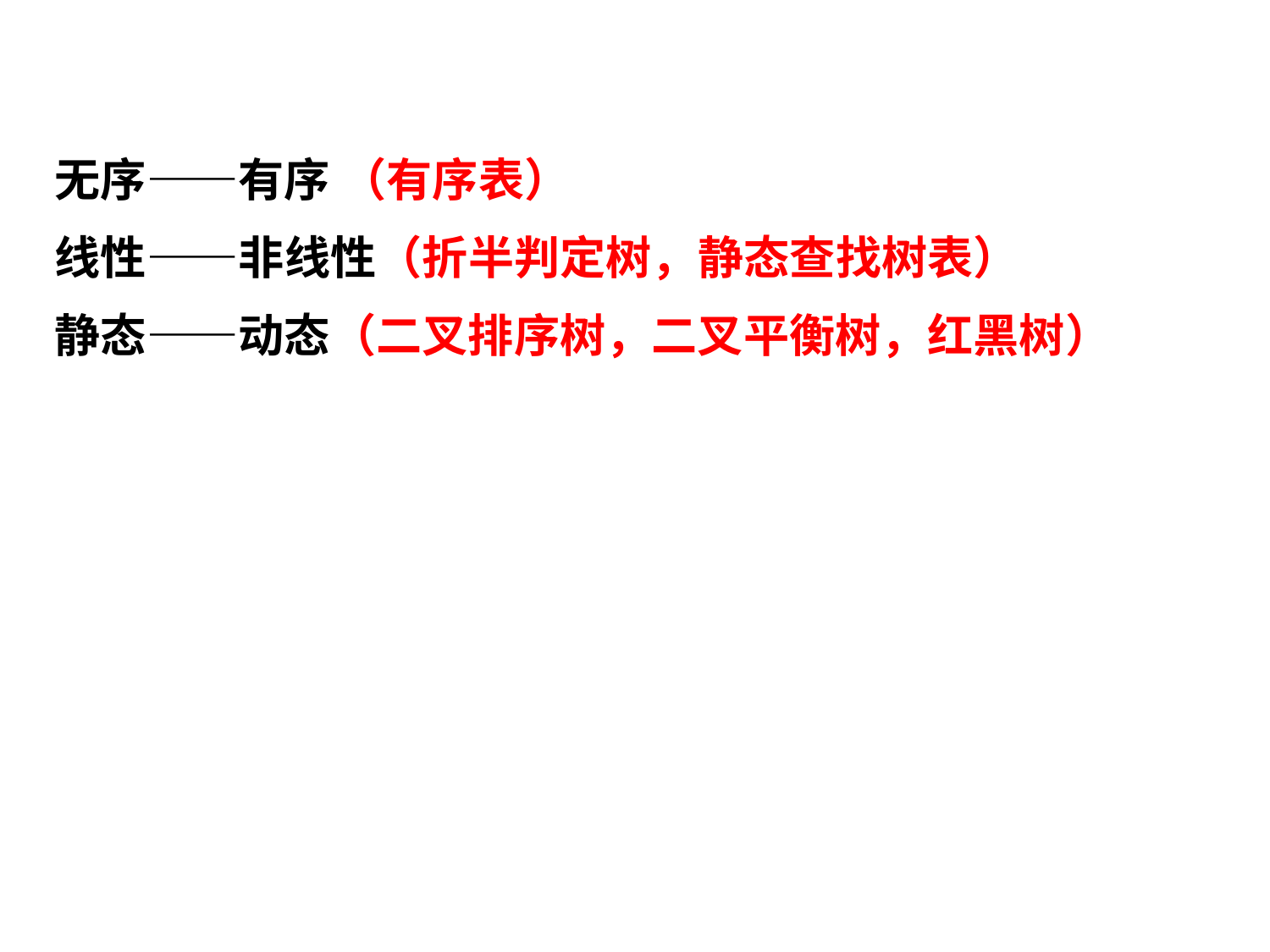

无序——有序 （有序表）
线性——非线性（折半判定树，静态查找树表）
静态——动态（二叉排序树，二叉平衡树，红黑树）